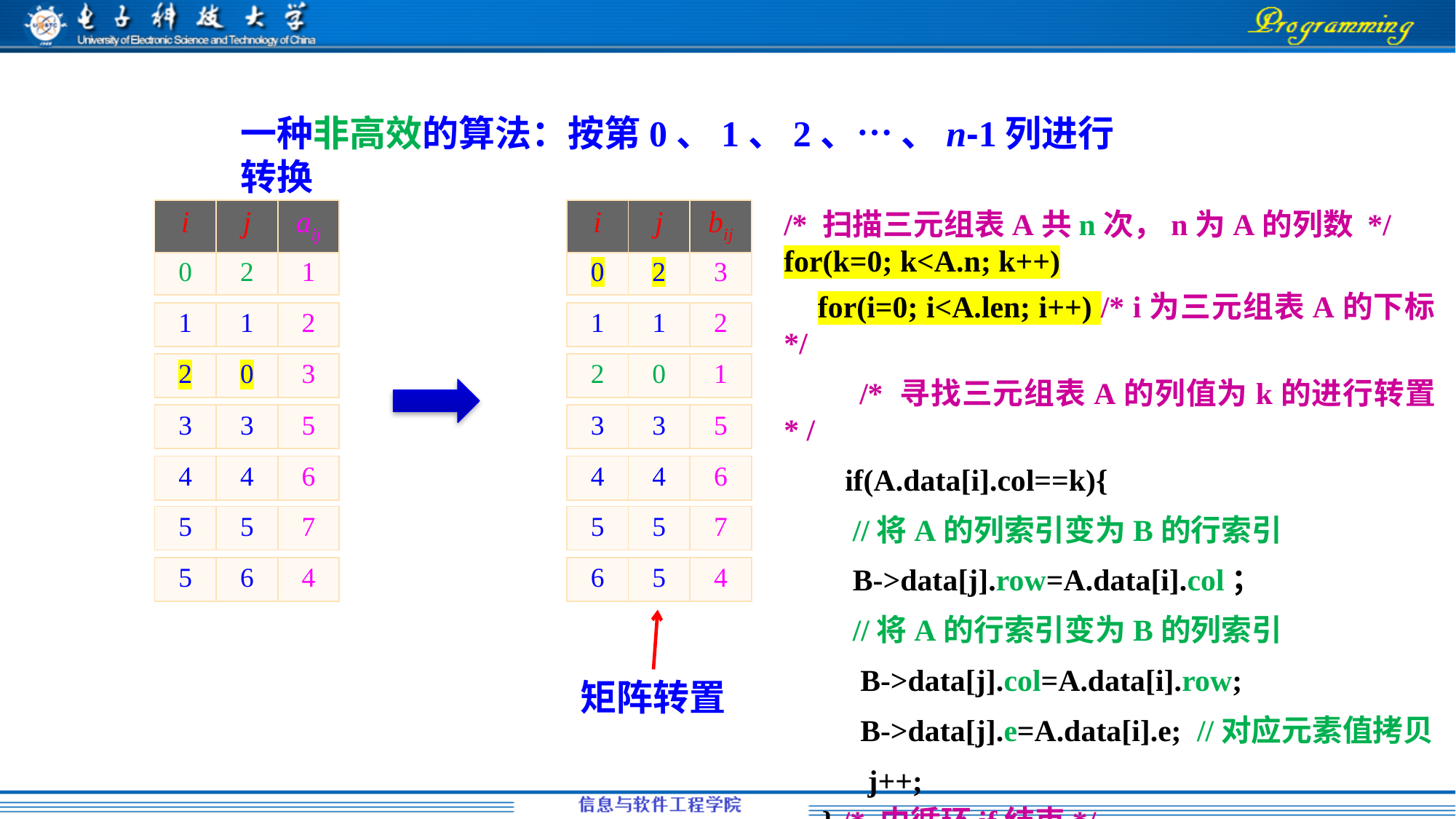

一种非高效的算法：按第0、1、2、… 、n-1列进行转换
| i | j | aij |
| --- | --- | --- |
| i | j | bij |
| --- | --- | --- |
/* 扫描三元组表A共n次，n为A的列数 */
for(k=0; k<A.n; k++)
    for(i=0; i<A.len; i++) /* i为三元组表A的下标 */
         /* 寻找三元组表A的列值为k的进行转置 * /
        if(A.data[i].col==k){
         //将A的列索引变为B的行索引
         B->data[j].row=A.data[i].col；
         //将A的行索引变为B的列索引
          B->data[j].col=A.data[i].row;
          B->data[j].e=A.data[i].e;  //对应元素值拷贝
           j++;
     } /* 内循环if结束*/
| 0 | 2 | 1 |
| --- | --- | --- |
| 0 | 2 | 3 |
| --- | --- | --- |
| 1 | 1 | 2 |
| --- | --- | --- |
| 1 | 1 | 2 |
| --- | --- | --- |
| 2 | 0 | 3 |
| --- | --- | --- |
| 2 | 0 | 1 |
| --- | --- | --- |

| 3 | 3 | 5 |
| --- | --- | --- |
| 3 | 3 | 5 |
| --- | --- | --- |
| 4 | 4 | 6 |
| --- | --- | --- |
| 4 | 4 | 6 |
| --- | --- | --- |
| 5 | 5 | 7 |
| --- | --- | --- |
| 5 | 5 | 7 |
| --- | --- | --- |
| 5 | 6 | 4 |
| --- | --- | --- |
| 6 | 5 | 4 |
| --- | --- | --- |
矩阵转置